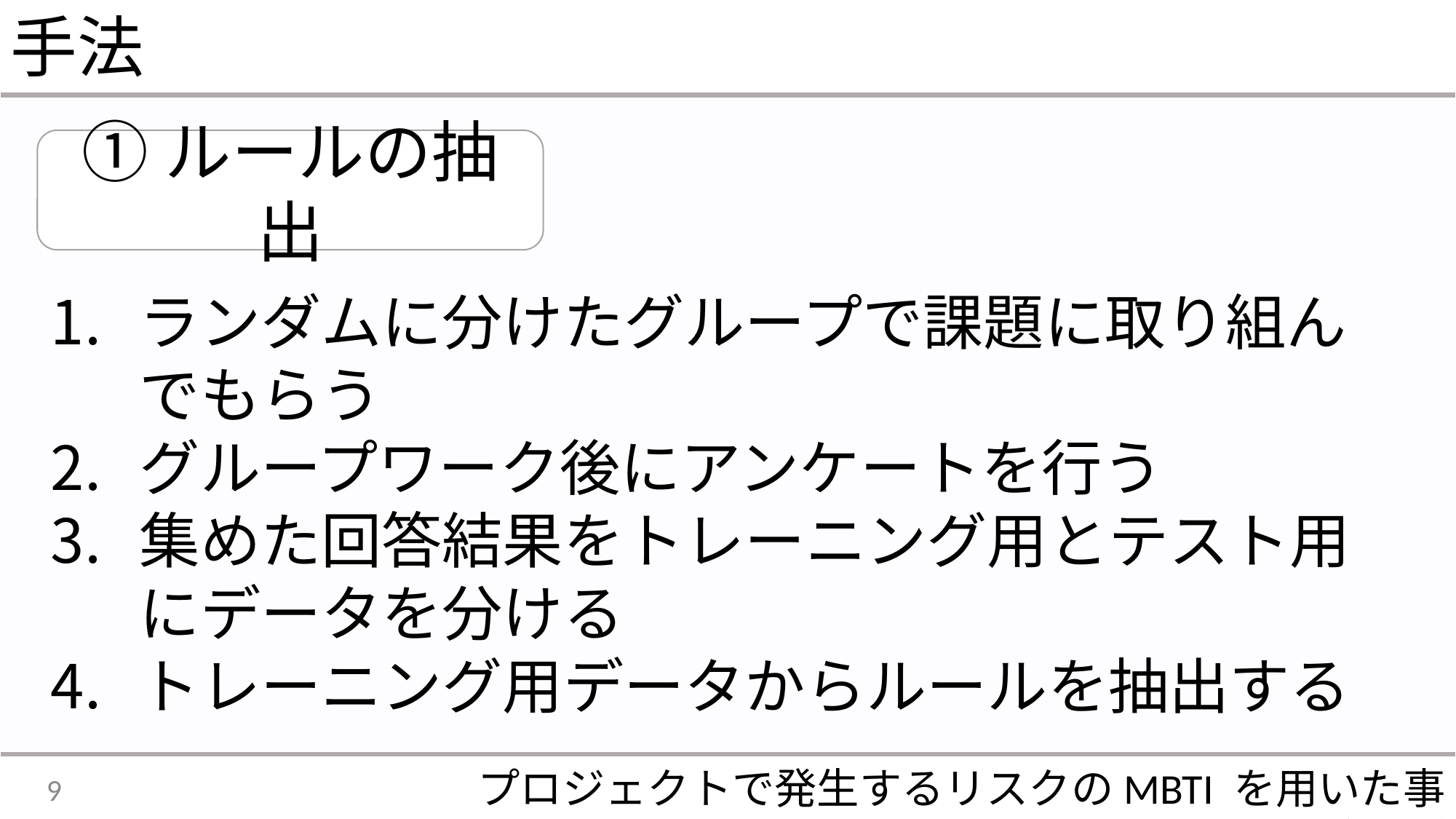

手法

①ルールの抽出
ランダムに分けたグループで課題に取り組んでもらう
グループワーク後にアンケートを行う
集めた回答結果をトレーニング用とテスト用にデータを分ける
トレーニング用データからルールを抽出する
プロジェクトで発生するリスクのMBTI を用いた事前予測
9